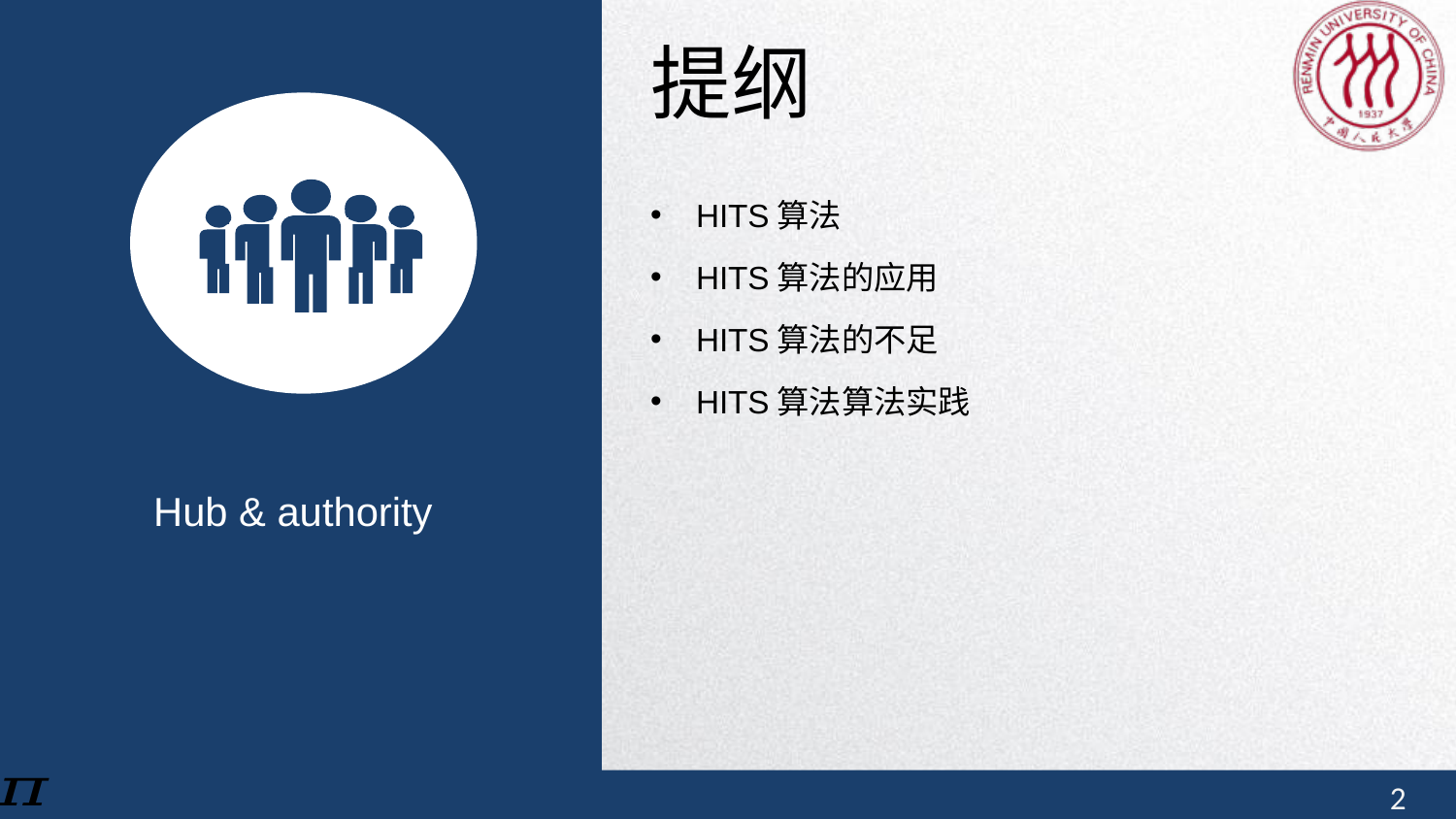

提纲

HITS算法
HITS算法的应用
HITS算法的不足
HITS算法算法实践
Hub & authority